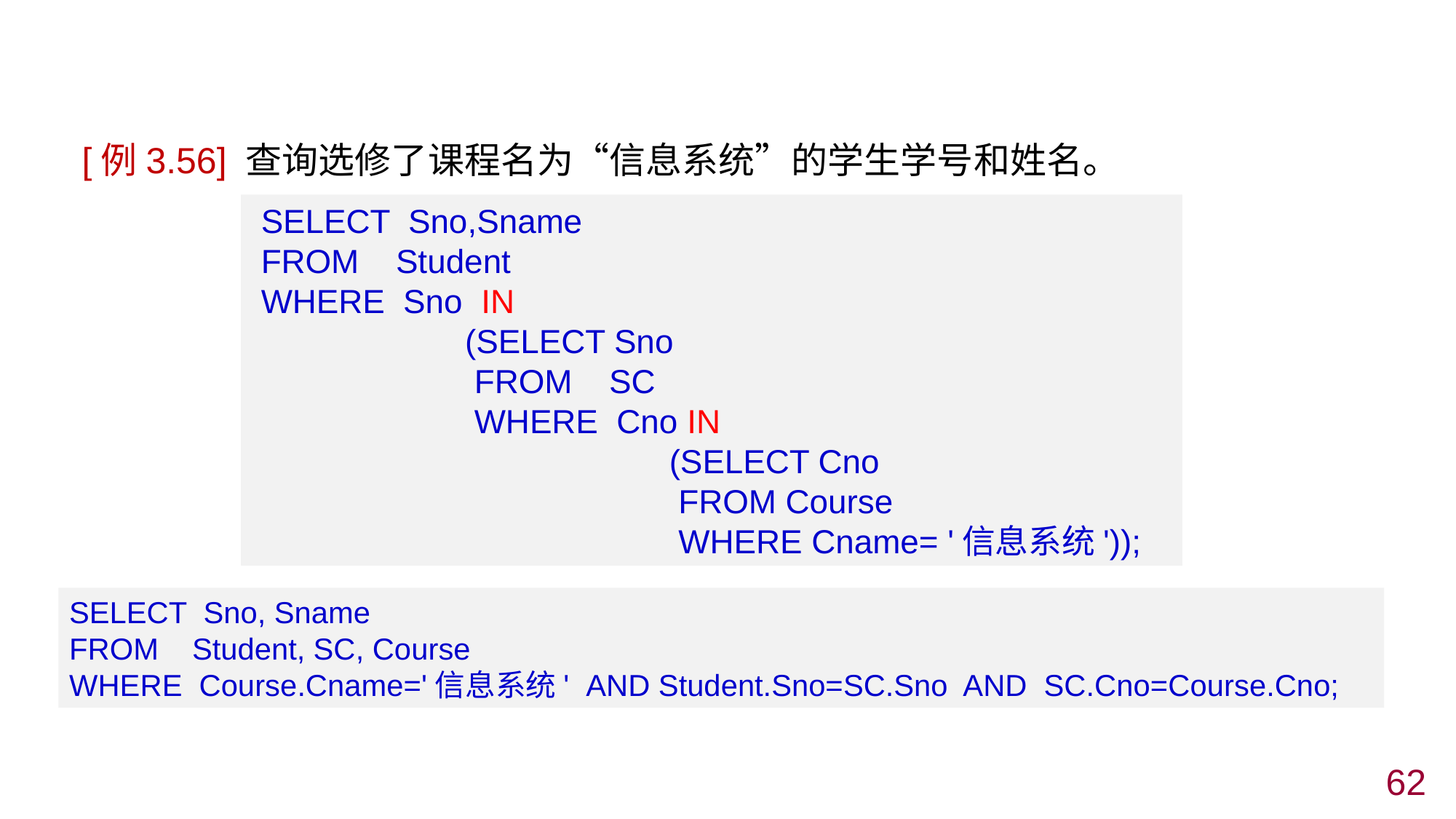

#
[例3.56] 查询选修了课程名为“信息系统”的学生学号和姓名。

 SELECT  Sno,Sname
 FROM    Student
 WHERE  Sno  IN
                       (SELECT Sno
                        FROM    SC
                        WHERE  Cno IN
                                             (SELECT Cno
                                              FROM Course
                                              WHERE Cname= '信息系统'));
SELECT  Sno, Sname
FROM    Student, SC, Course
WHERE  Course.Cname='信息系统'  AND Student.Sno=SC.Sno  AND  SC.Cno=Course.Cno;
62